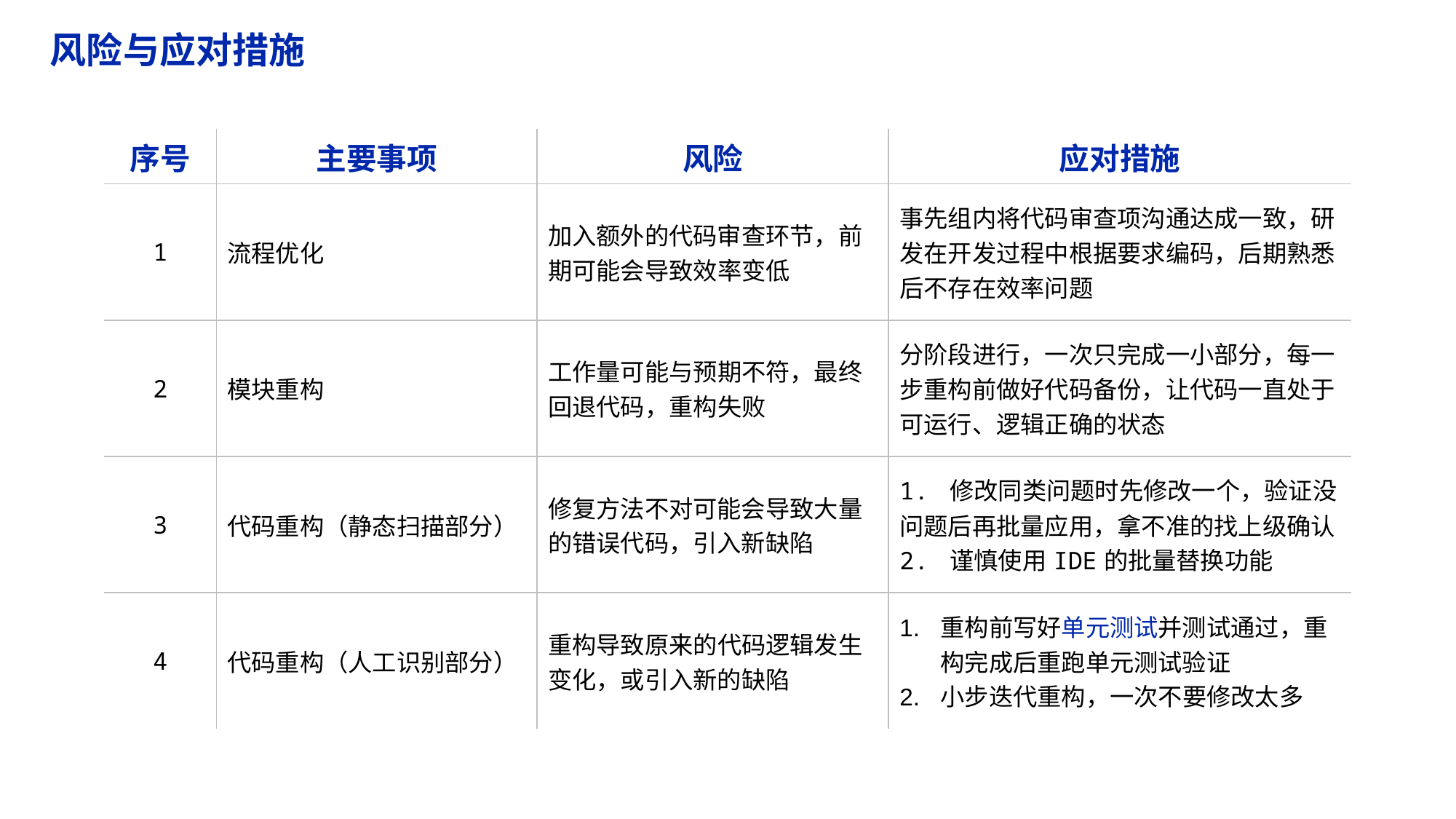

风险与应对措施
| 序号 | 主要事项 | 风险 | 应对措施 |
| --- | --- | --- | --- |
| 1 | 流程优化 | 加入额外的代码审查环节，前期可能会导致效率变低 | 事先组内将代码审查项沟通达成一致，研发在开发过程中根据要求编码，后期熟悉后不存在效率问题 |
| 2 | 模块重构 | 工作量可能与预期不符，最终回退代码，重构失败 | 分阶段进行，一次只完成一小部分，每一步重构前做好代码备份，让代码一直处于可运行、逻辑正确的状态 |
| 3 | 代码重构（静态扫描部分） | 修复方法不对可能会导致大量的错误代码，引入新缺陷 | 1. 修改同类问题时先修改一个，验证没问题后再批量应用，拿不准的找上级确认 2. 谨慎使用IDE的批量替换功能 |
| 4 | 代码重构（人工识别部分） | 重构导致原来的代码逻辑发生变化，或引入新的缺陷 | 重构前写好单元测试并测试通过，重构完成后重跑单元测试验证 小步迭代重构，一次不要修改太多 |